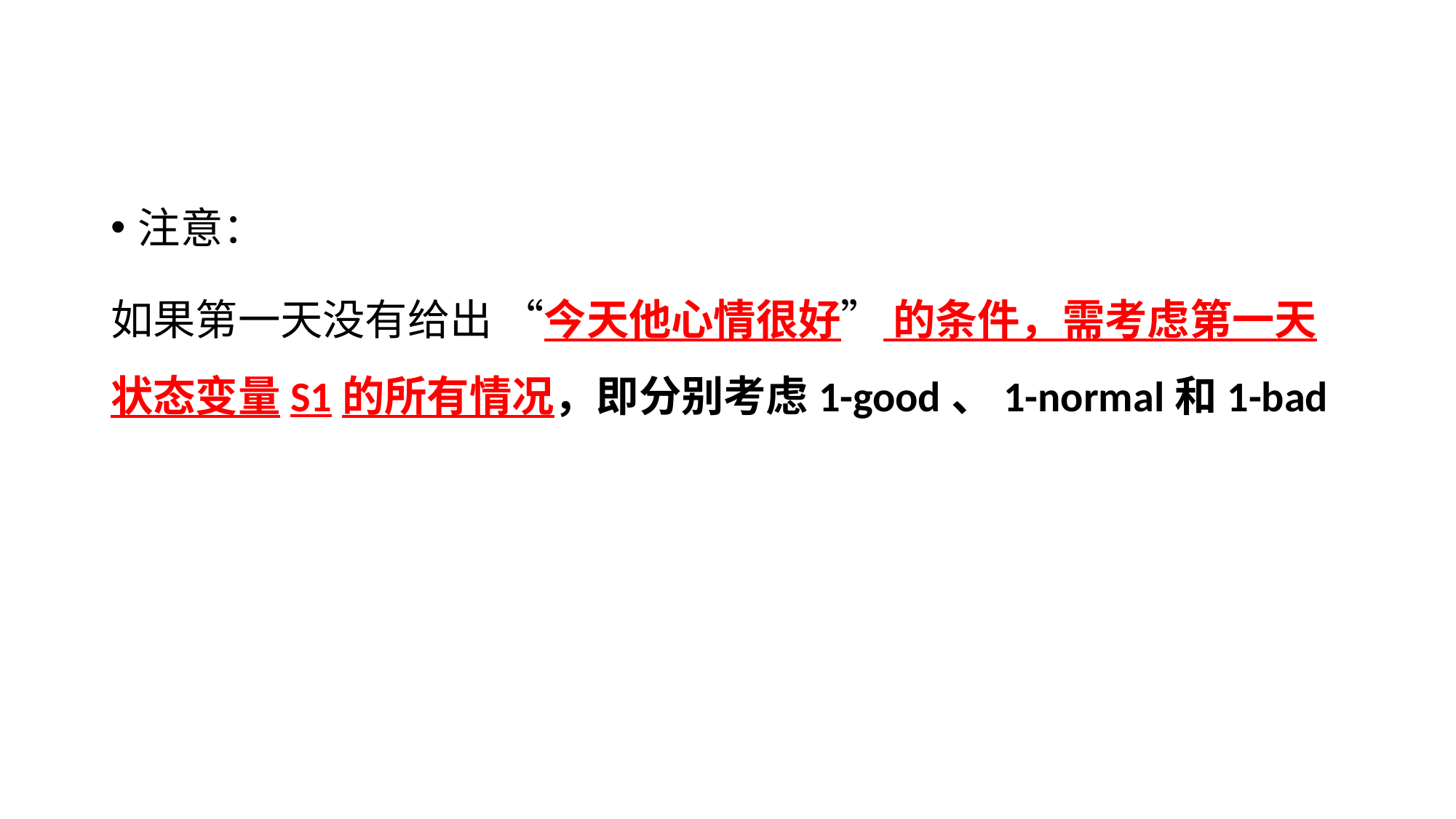

注意：
如果第一天没有给出 “今天他心情很好” 的条件，需考虑第一天状态变量S1的所有情况，即分别考虑1-good、1-normal和1-bad